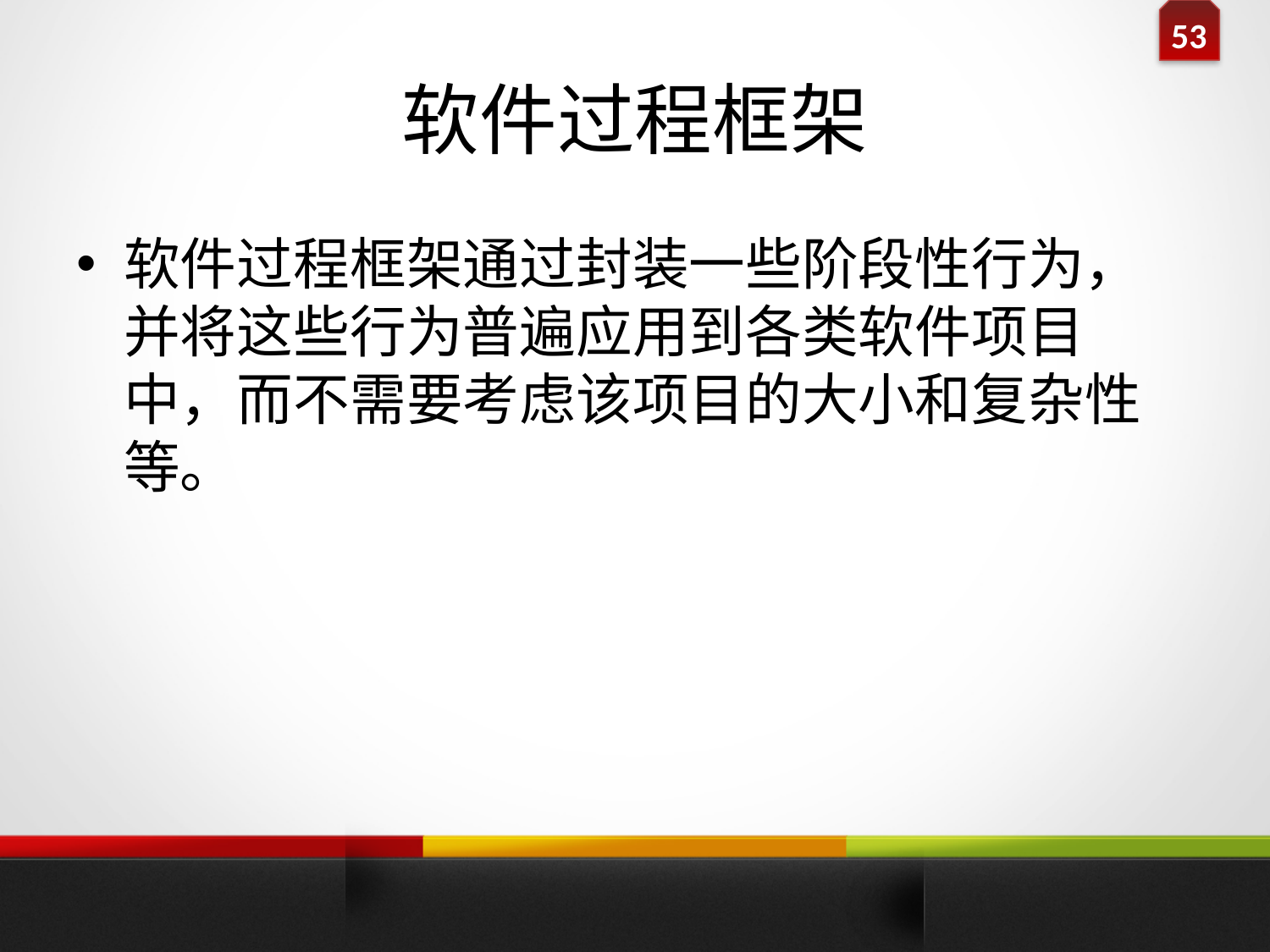

# 软件过程框架
软件过程框架通过封装一些阶段性行为，并将这些行为普遍应用到各类软件项目中，而不需要考虑该项目的大小和复杂性等。

53